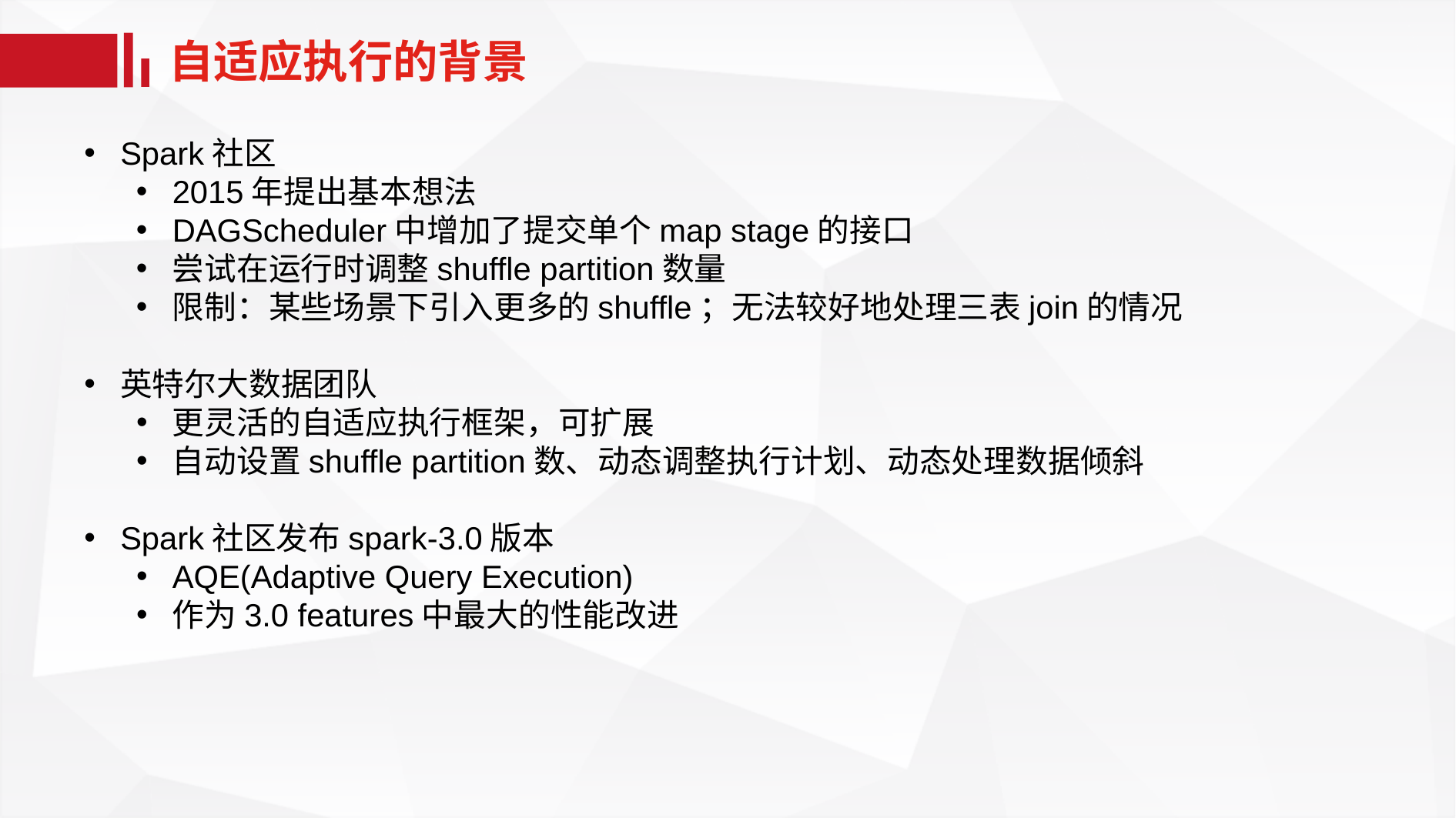

自适应执行的背景
Spark社区
2015年提出基本想法
DAGScheduler中增加了提交单个map stage的接口
尝试在运行时调整shuffle partition数量
限制：某些场景下引入更多的shuffle；无法较好地处理三表join的情况

英特尔大数据团队
更灵活的自适应执行框架，可扩展
自动设置shuffle partition数、动态调整执行计划、动态处理数据倾斜

Spark社区发布spark-3.0版本
AQE(Adaptive Query Execution)
作为3.0 features中最大的性能改进